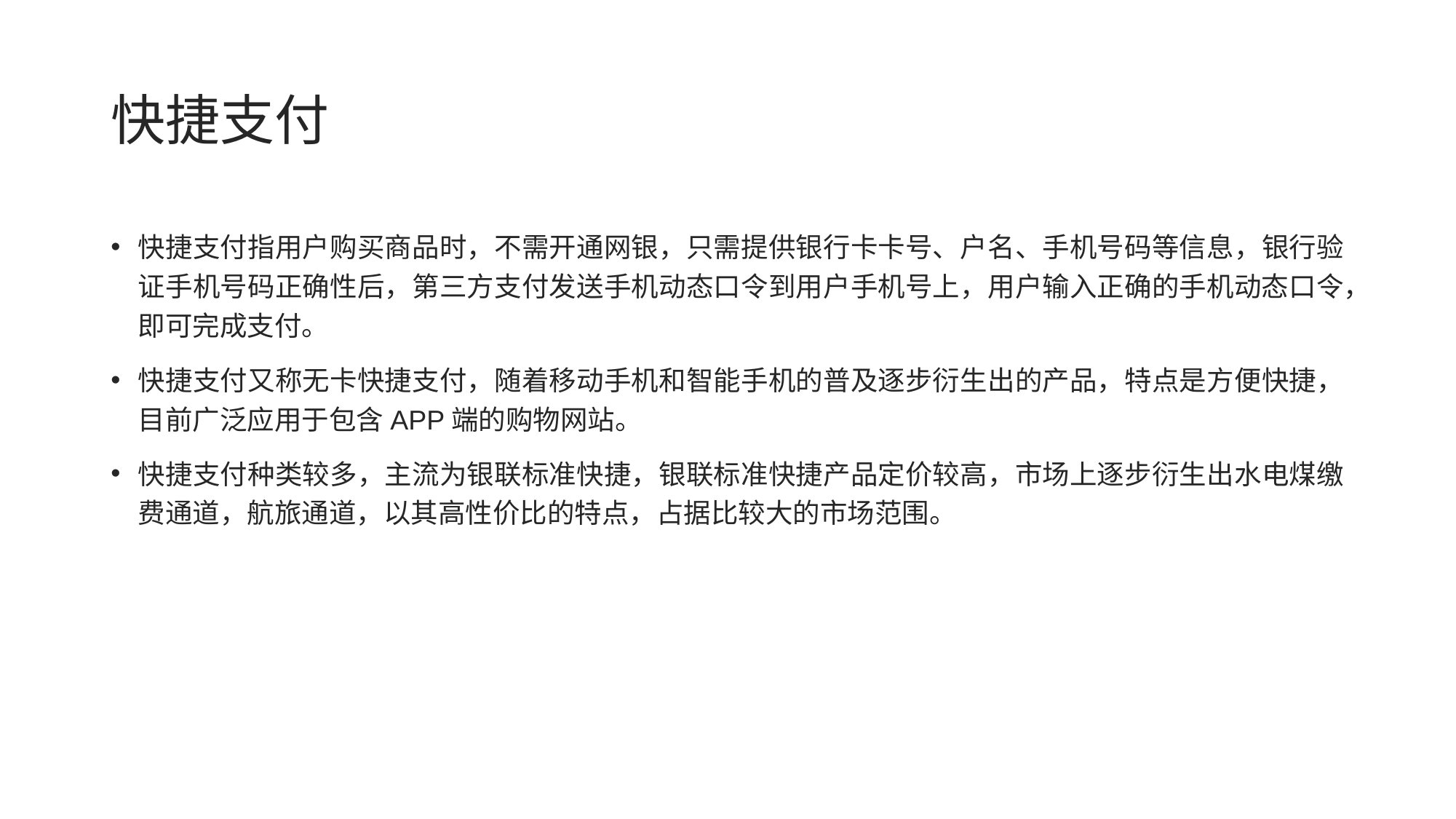

# 快捷支付
快捷支付指用户购买商品时，不需开通网银，只需提供银行卡卡号、户名、手机号码等信息，银行验证手机号码正确性后，第三方支付发送手机动态口令到用户手机号上，用户输入正确的手机动态口令，即可完成支付。
快捷支付又称无卡快捷支付，随着移动手机和智能手机的普及逐步衍生出的产品，特点是方便快捷，目前广泛应用于包含APP端的购物网站。
快捷支付种类较多，主流为银联标准快捷，银联标准快捷产品定价较高，市场上逐步衍生出水电煤缴费通道，航旅通道，以其高性价比的特点，占据比较大的市场范围。